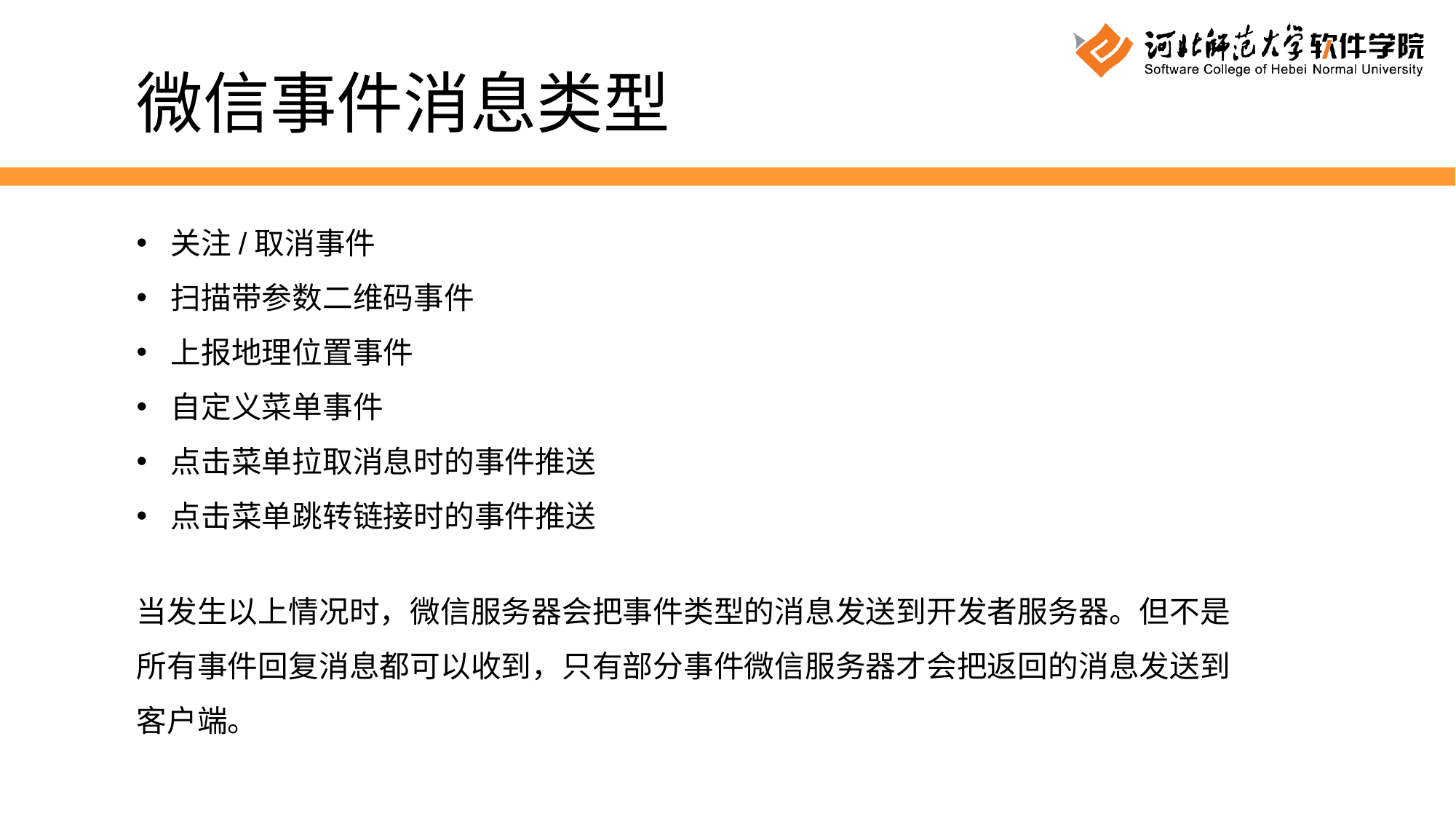

微信事件消息类型
关注/取消事件
扫描带参数二维码事件
上报地理位置事件
自定义菜单事件
点击菜单拉取消息时的事件推送
点击菜单跳转链接时的事件推送
当发生以上情况时，微信服务器会把事件类型的消息发送到开发者服务器。但不是所有事件回复消息都可以收到，只有部分事件微信服务器才会把返回的消息发送到客户端。